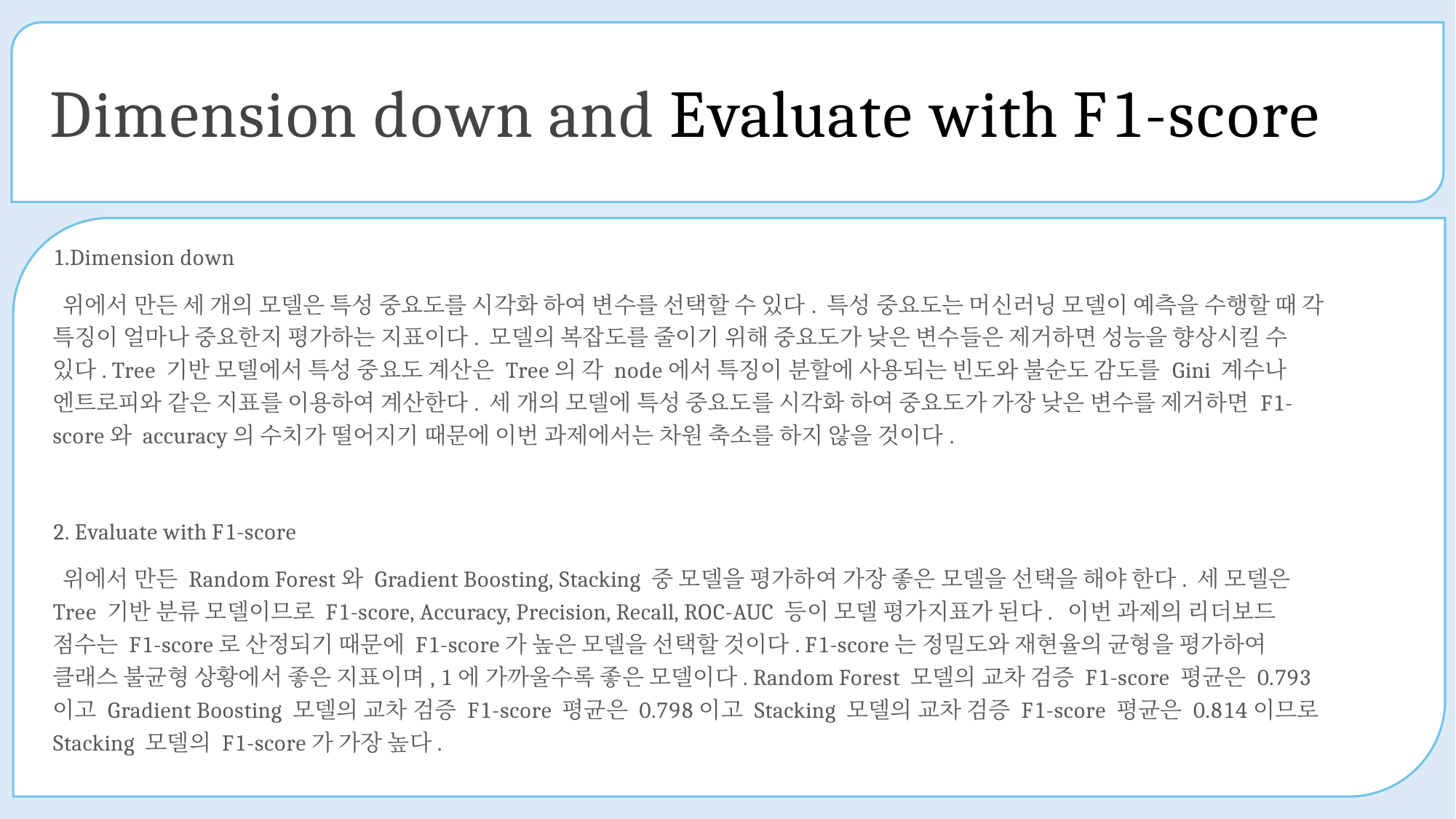

ㅋ
# Dimension down and Evaluate with F1-score

1.Dimension down
 위에서 만든 세 개의 모델은 특성 중요도를 시각화 하여 변수를 선택할 수 있다. 특성 중요도는 머신러닝 모델이 예측을 수행할 때 각 특징이 얼마나 중요한지 평가하는 지표이다. 모델의 복잡도를 줄이기 위해 중요도가 낮은 변수들은 제거하면 성능을 향상시킬 수 있다. Tree 기반 모델에서 특성 중요도 계산은 Tree의 각 node에서 특징이 분할에 사용되는 빈도와 불순도 감도를 Gini 계수나 엔트로피와 같은 지표를 이용하여 계산한다. 세 개의 모델에 특성 중요도를 시각화 하여 중요도가 가장 낮은 변수를 제거하면 F1-score와 accuracy의 수치가 떨어지기 때문에 이번 과제에서는 차원 축소를 하지 않을 것이다.

2. Evaluate with F1-score
 위에서 만든 Random Forest와 Gradient Boosting, Stacking 중 모델을 평가하여 가장 좋은 모델을 선택을 해야 한다. 세 모델은 Tree 기반 분류 모델이므로 F1-score, Accuracy, Precision, Recall, ROC-AUC 등이 모델 평가지표가 된다.  이번 과제의 리더보드 점수는 F1-score로 산정되기 때문에 F1-score가 높은 모델을 선택할 것이다. F1-score는 정밀도와 재현율의 균형을 평가하여 클래스 불균형 상황에서 좋은 지표이며, 1에 가까울수록 좋은 모델이다. Random Forest 모델의 교차 검증 F1-score 평균은 0.793이고 Gradient Boosting 모델의 교차 검증 F1-score 평균은 0.798이고 Stacking 모델의 교차 검증 F1-score 평균은 0.814이므로 Stacking 모델의 F1-score가 가장 높다.